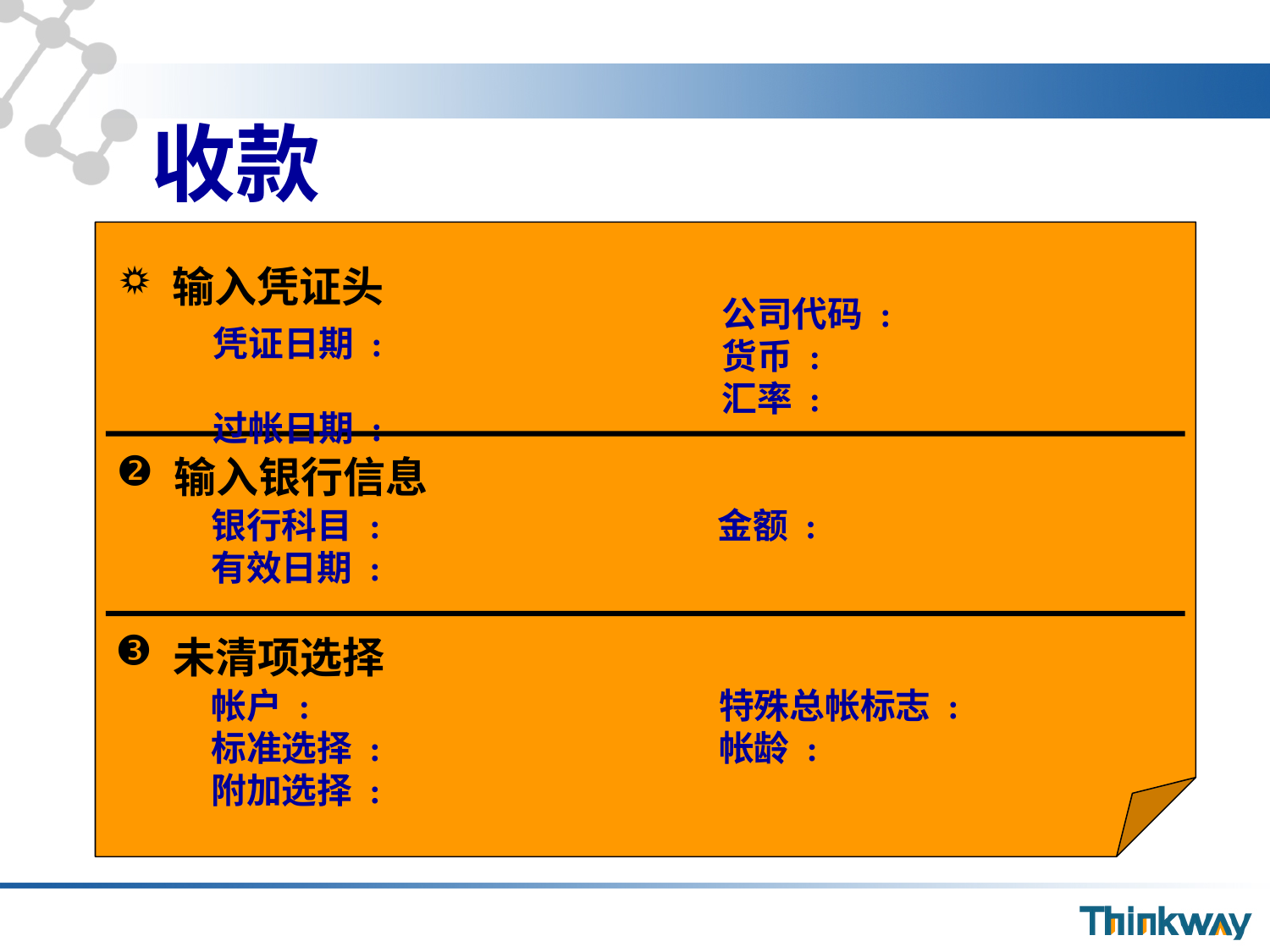

# 收款

 输入凭证头
公司代码 :
货币 :
汇率 :
凭证日期 :
过帐日期 :

 输入银行信息
银行科目 :
有效日期 :
金额 :

 未清项选择
帐户 :
标准选择 :
附加选择 :
特殊总帐标志 :
帐龄 :